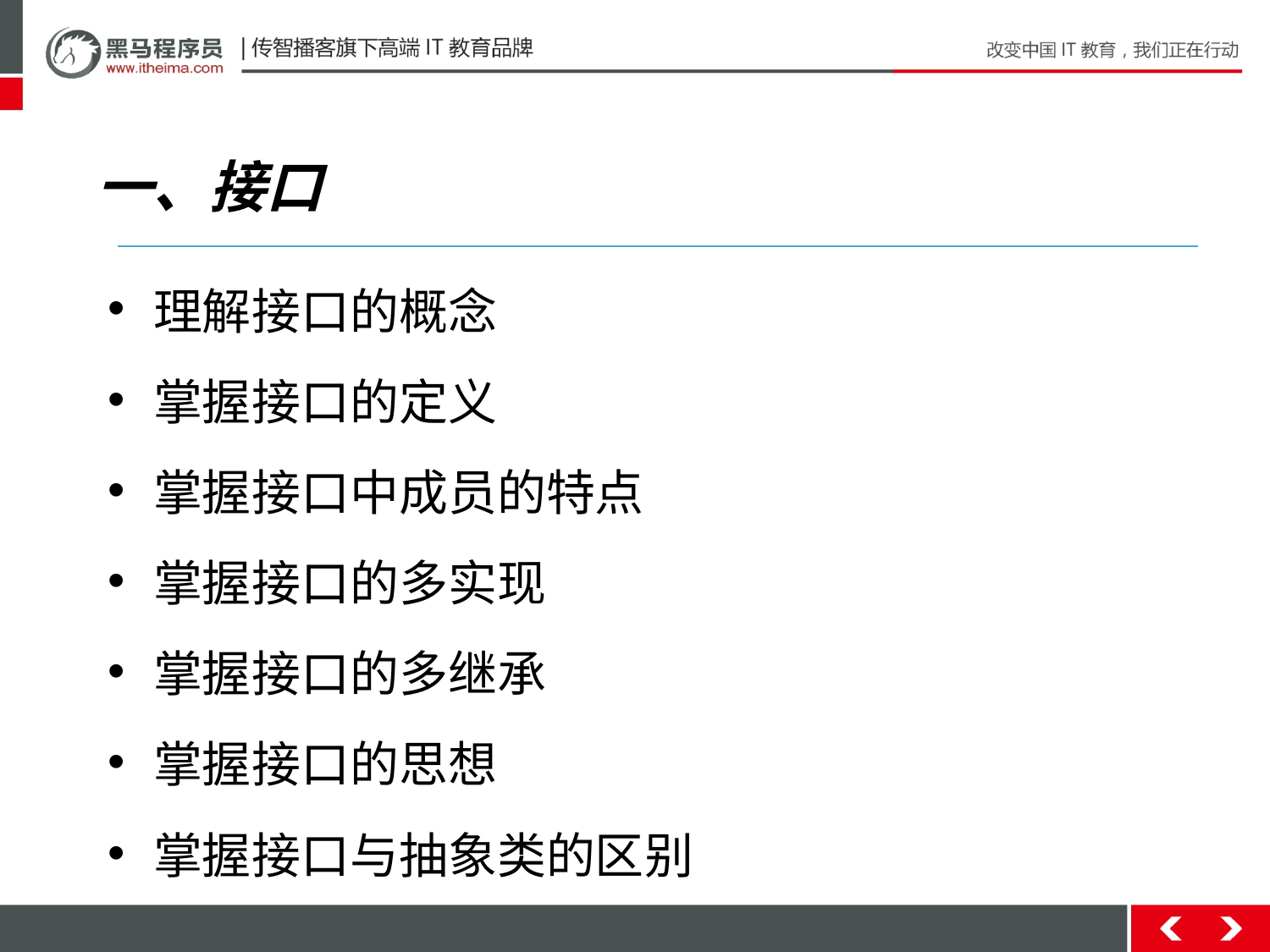

一、接口
理解接口的概念
掌握接口的定义
掌握接口中成员的特点
掌握接口的多实现
掌握接口的多继承
掌握接口的思想
掌握接口与抽象类的区别